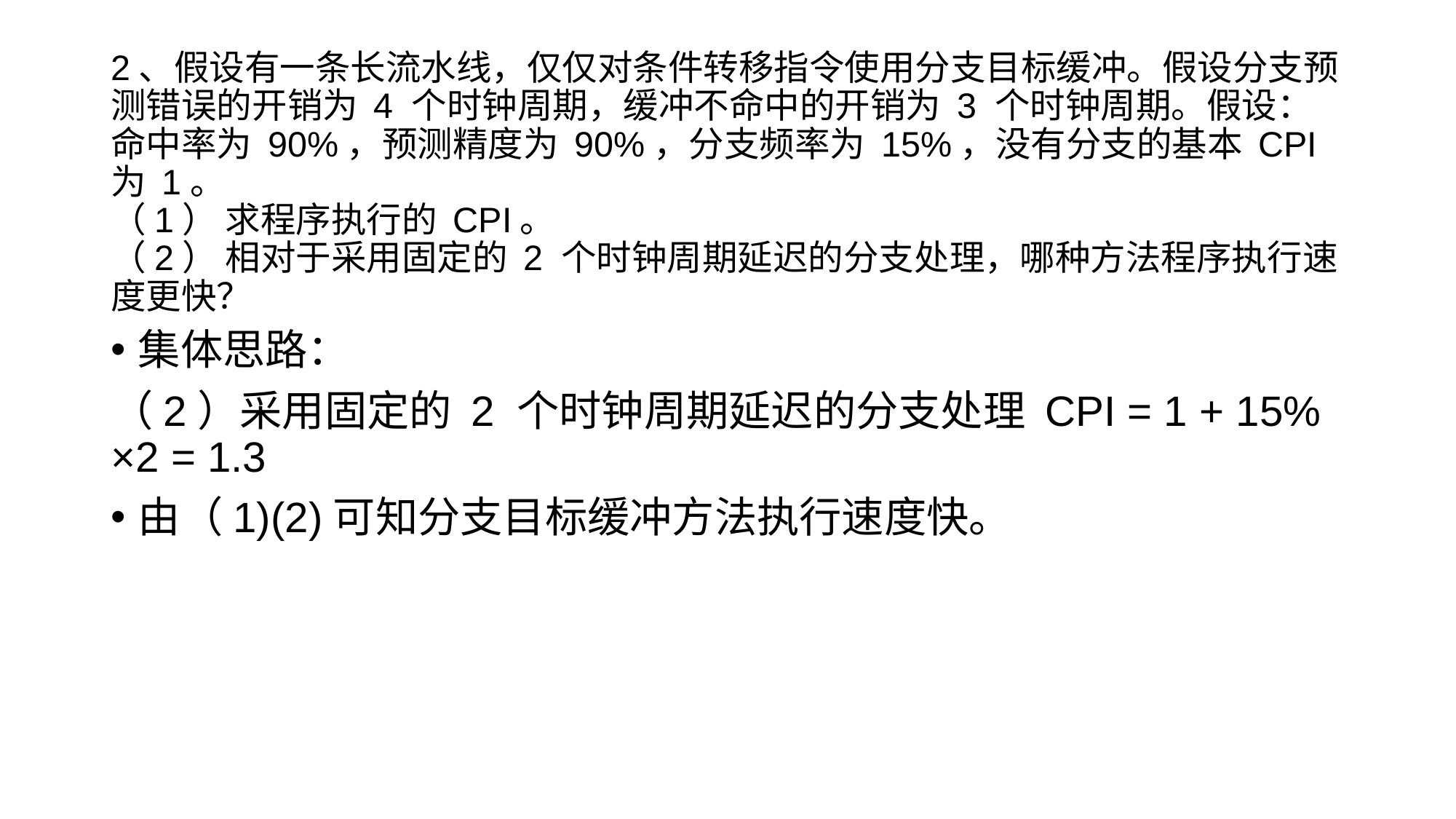

# 2、假设有一条长流水线，仅仅对条件转移指令使用分支目标缓冲。假设分支预测错误的开销为 4 个时钟周期，缓冲不命中的开销为 3 个时钟周期。假设：命中率为 90%，预测精度为 90%，分支频率为 15%，没有分支的基本 CPI 为 1。 （1） 求程序执行的 CPI。 （2） 相对于采用固定的 2 个时钟周期延迟的分支处理，哪种方法程序执行速度更快？
集体思路：
（2）采用固定的 2 个时钟周期延迟的分支处理 CPI = 1 + 15% ×2 = 1.3
由（1)(2)可知分支目标缓冲方法执行速度快。